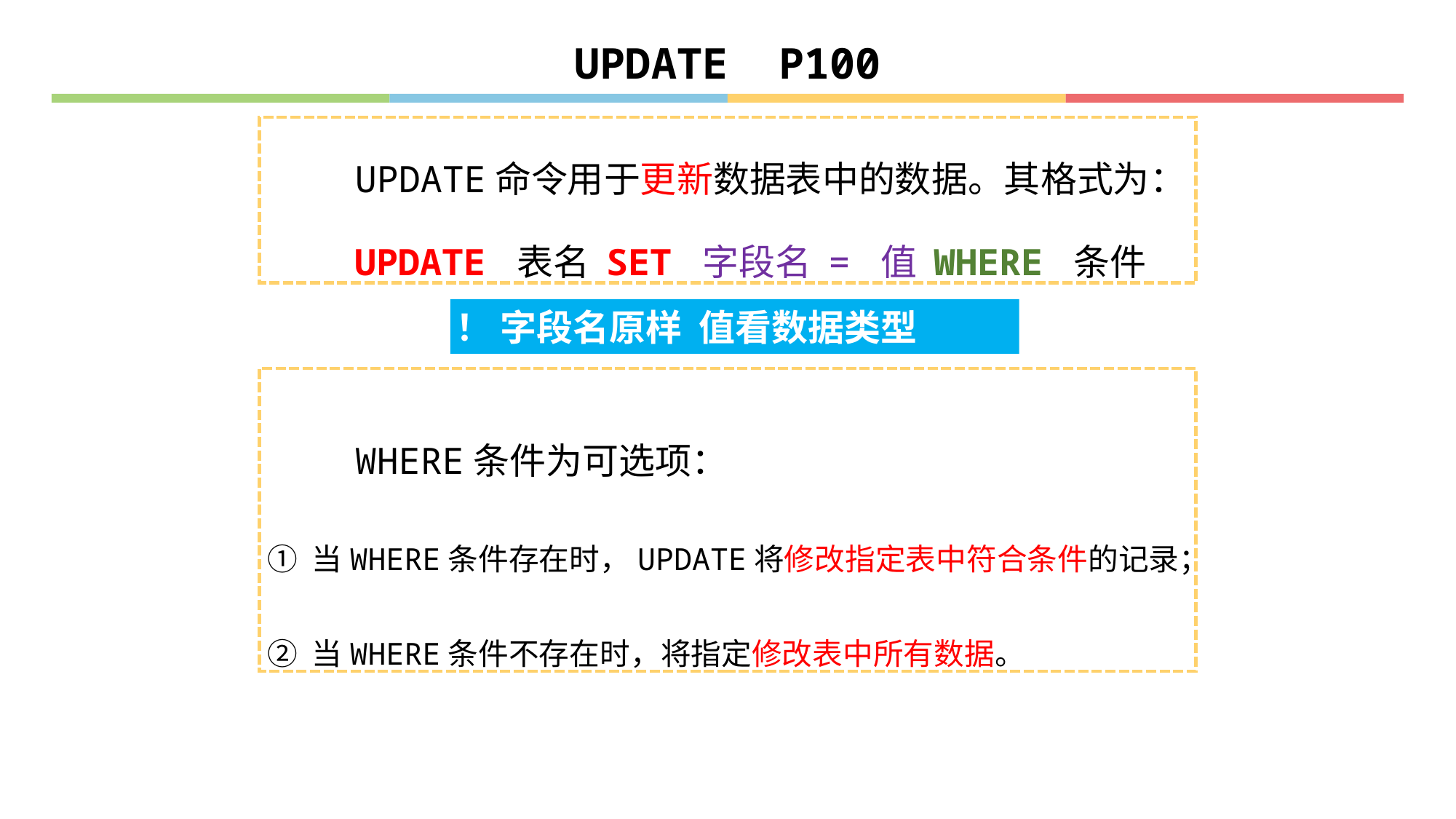

UPDATE  P100
    UPDATE命令用于更新数据表中的数据。其格式为：
    UPDATE 表名 SET 字段名 = 值 WHERE 条件
！ 字段名原样  值看数据类型
    WHERE条件为可选项：
① 当WHERE条件存在时，UPDATE将修改指定表中符合条件的记录；
② 当WHERE条件不存在时，将指定修改表中所有数据。